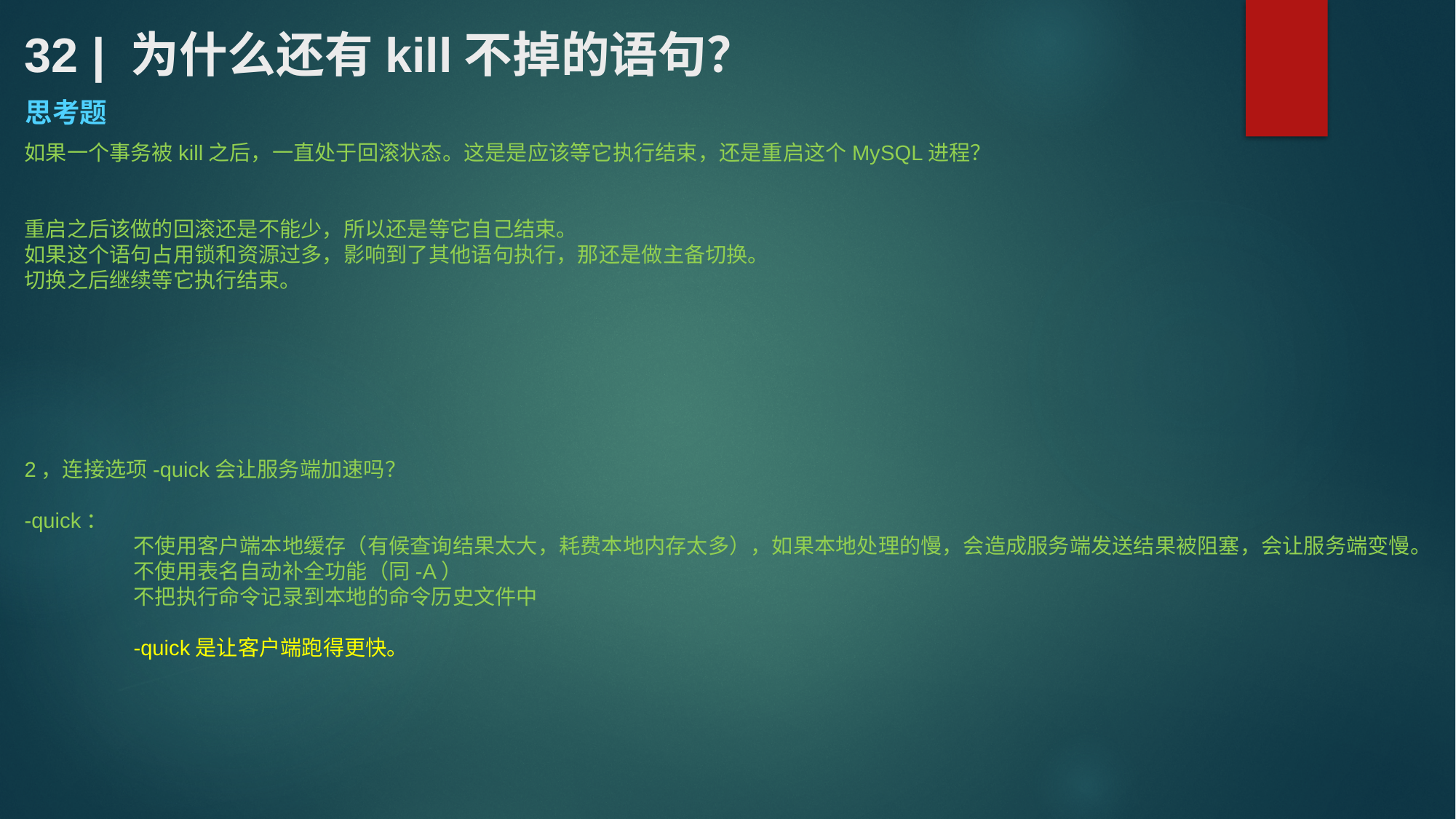

# 32 | 为什么还有kill不掉的语句？
思考题
如果一个事务被kill之后，一直处于回滚状态。这是是应该等它执行结束，还是重启这个MySQL进程？

重启之后该做的回滚还是不能少，所以还是等它自己结束。
如果这个语句占用锁和资源过多，影响到了其他语句执行，那还是做主备切换。
切换之后继续等它执行结束。
2，连接选项-quick会让服务端加速吗？

-quick：
	不使用客户端本地缓存（有候查询结果太大，耗费本地内存太多），如果本地处理的慢，会造成服务端发送结果被阻塞，会让服务端变慢。
	不使用表名自动补全功能（同-A）
	不把执行命令记录到本地的命令历史文件中

	-quick是让客户端跑得更快。